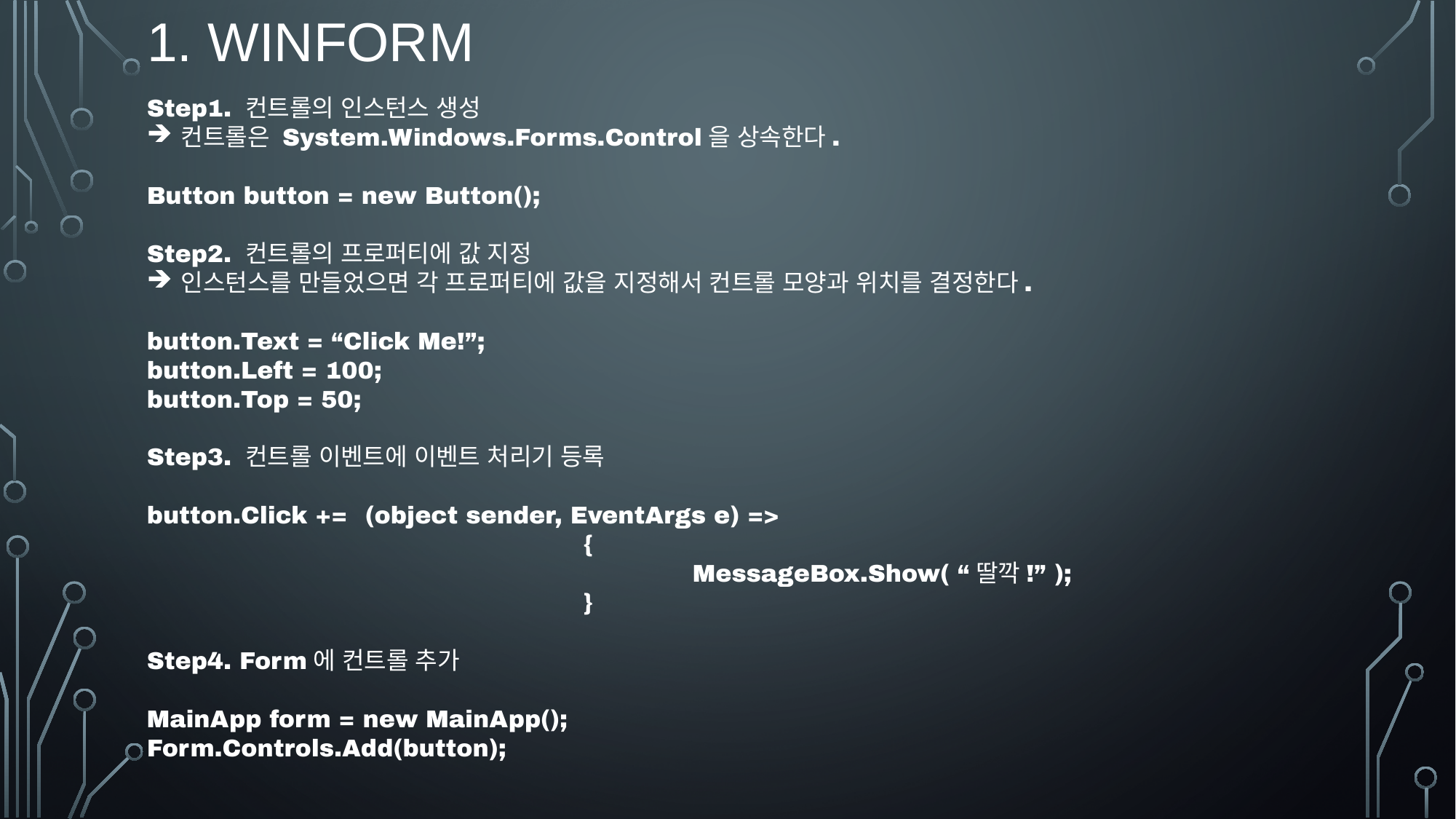

# 1. winform
Step1. 컨트롤의 인스턴스 생성
컨트롤은 System.Windows.Forms.Control을 상속한다.

Button button = new Button();

Step2. 컨트롤의 프로퍼티에 값 지정
인스턴스를 만들었으면 각 프로퍼티에 값을 지정해서 컨트롤 모양과 위치를 결정한다.

button.Text = “Click Me!”;
button.Left = 100;
button.Top = 50;

Step3. 컨트롤 이벤트에 이벤트 처리기 등록

button.Click += 	(object sender, EventArgs e) =>
				{
					MessageBox.Show( “딸깍!” );
				}

Step4. Form에 컨트롤 추가

MainApp form = new MainApp();
Form.Controls.Add(button);